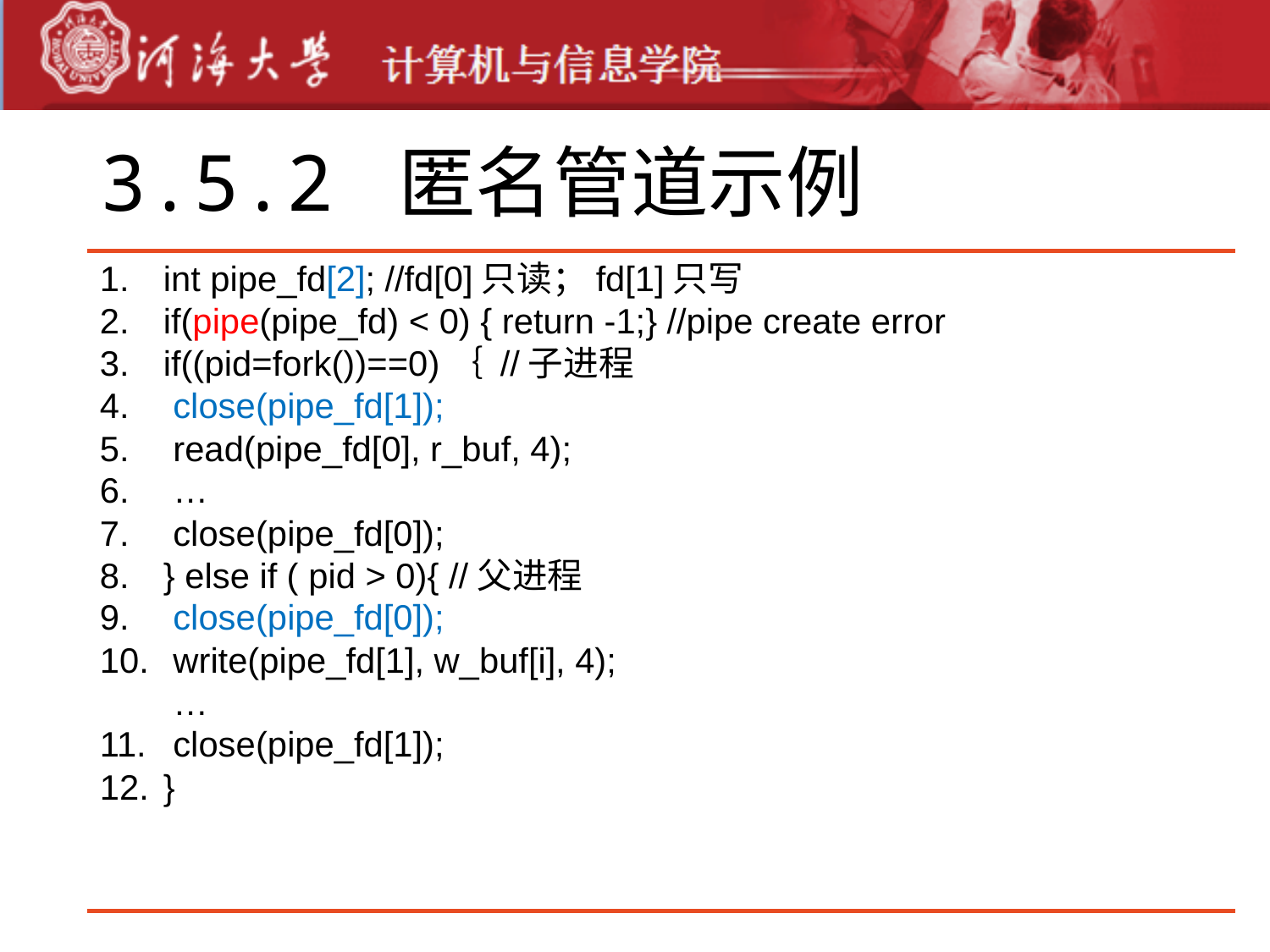

# 3.5.2 匿名管道示例
int pipe_fd[2]; //fd[0]只读；fd[1]只写
if(pipe(pipe_fd) < 0) { return -1;} //pipe create error
if((pid=fork())==0)｛ //子进程
 close(pipe_fd[1]);
 read(pipe_fd[0], r_buf, 4);
 …
 close(pipe_fd[0]);
} else if ( pid > 0){ //父进程
 close(pipe_fd[0]);
 write(pipe_fd[1], w_buf[i], 4);
 …
 close(pipe_fd[1]);
}